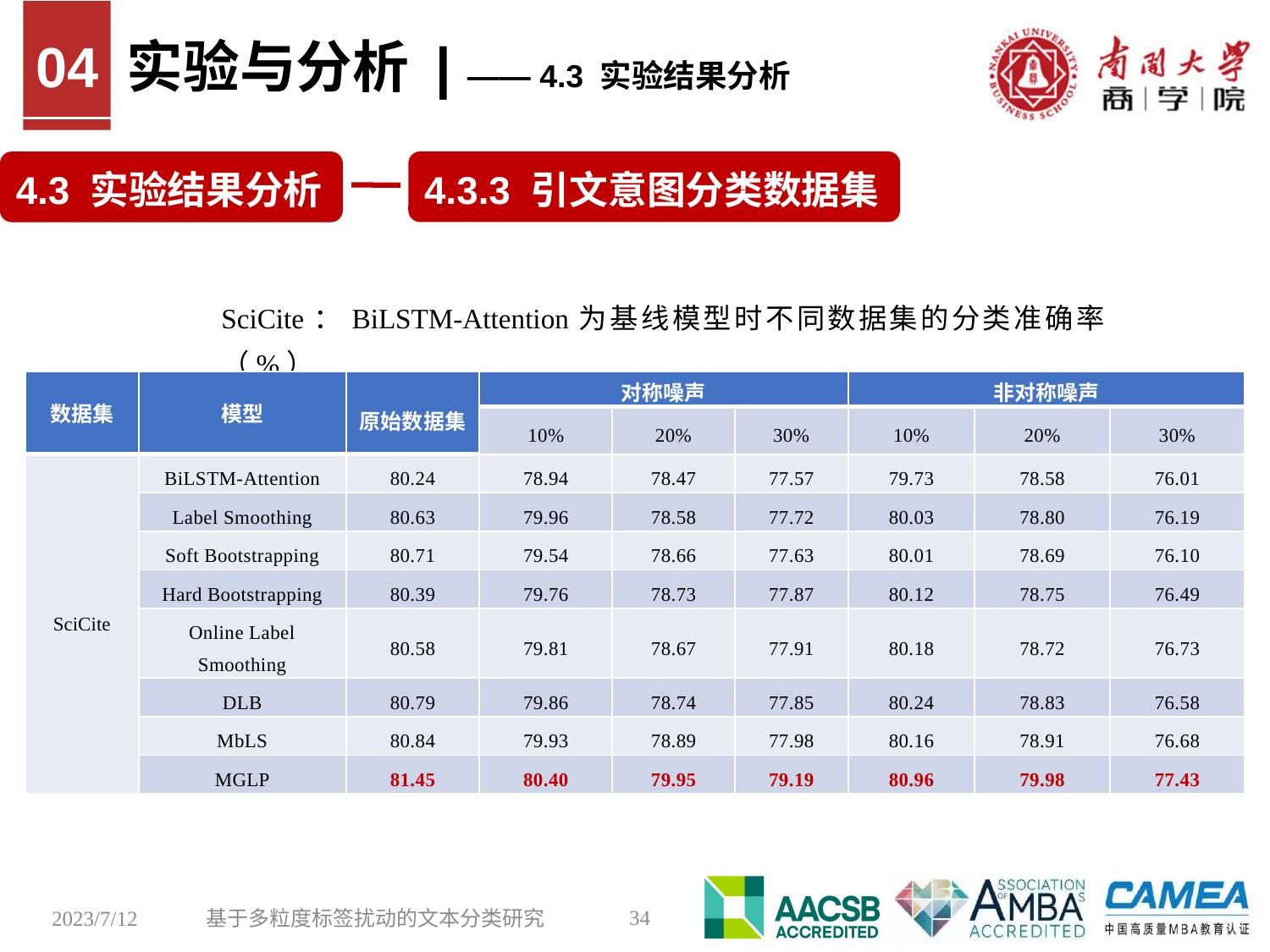

实验与分析 | —— 4.3 实验结果分析
04
4.3.3 引文意图分类数据集
4.3 实验结果分析
SciCite：BiLSTM-Attention为基线模型时不同数据集的分类准确率（%）
| 数据集 | 模型 | 原始数据集 | 对称噪声 |  |  | 非对称噪声 |  |  |
| --- | --- | --- | --- | --- | --- | --- | --- | --- |
|  |  | 原始数据集 | 10% | 20% | 30% | 10% | 20% | 30% |
| SciCite | BiLSTM-Attention | 80.24 | 78.94 | 78.47 | 77.57 | 79.73 | 78.58 | 76.01 |
|  | Label Smoothing | 80.63 | 79.96 | 78.58 | 77.72 | 80.03 | 78.80 | 76.19 |
|  | Soft Bootstrapping | 80.71 | 79.54 | 78.66 | 77.63 | 80.01 | 78.69 | 76.10 |
|  | Hard Bootstrapping | 80.39 | 79.76 | 78.73 | 77.87 | 80.12 | 78.75 | 76.49 |
|  | Online Label Smoothing | 80.58 | 79.81 | 78.67 | 77.91 | 80.18 | 78.72 | 76.73 |
|  | DLB | 80.79 | 79.86 | 78.74 | 77.85 | 80.24 | 78.83 | 76.58 |
|  | MbLS | 80.84 | 79.93 | 78.89 | 77.98 | 80.16 | 78.91 | 76.68 |
|  | MGLP | 81.45 | 80.40 | 79.95 | 79.19 | 80.96 | 79.98 | 77.43 |
34
2023/7/12
基于多粒度标签扰动的文本分类研究